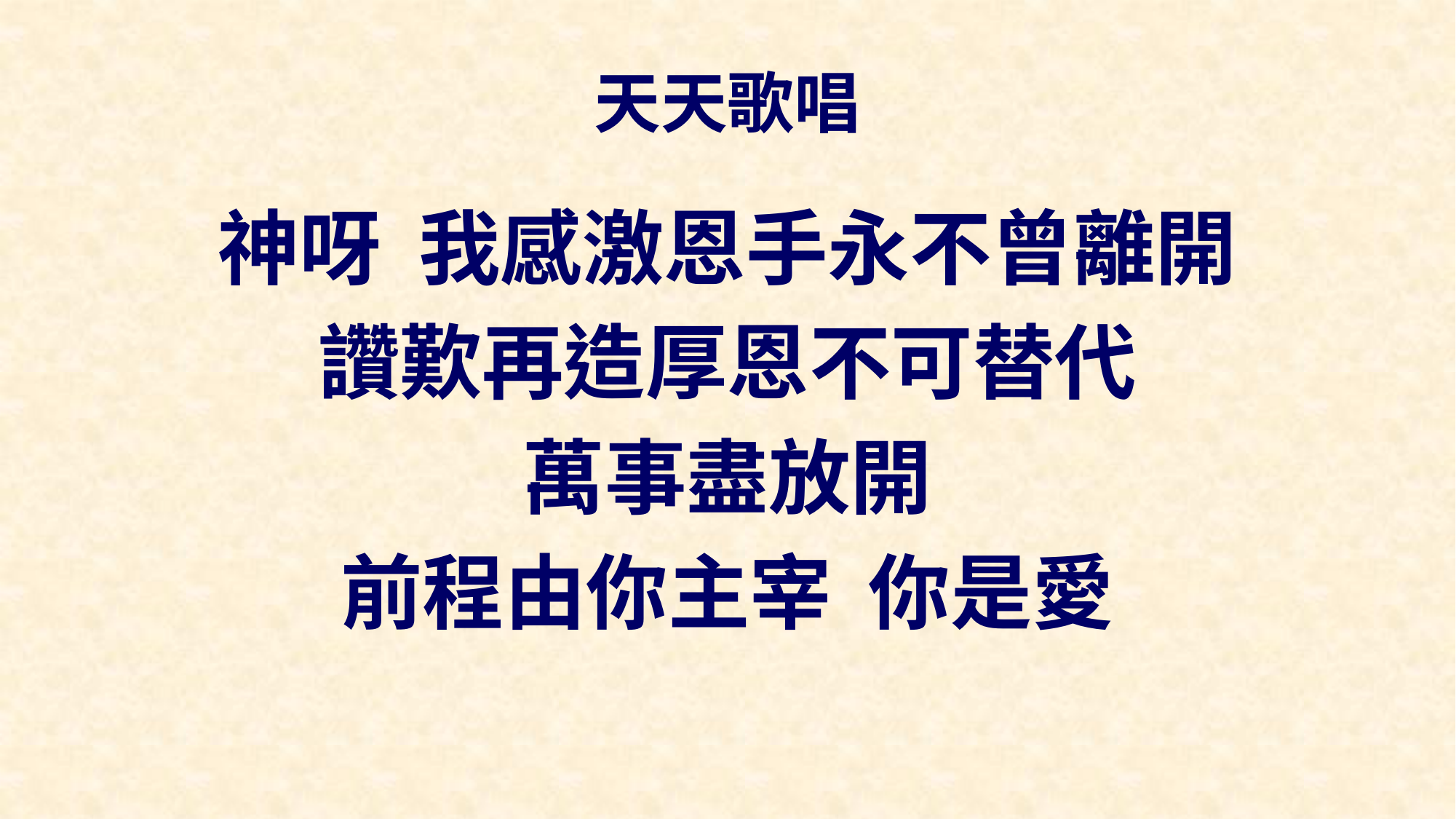

# 天天歌唱
神呀  我感激恩手永不曾離開
讚歎再造厚恩不可替代
萬事盡放開
前程由你主宰  你是愛